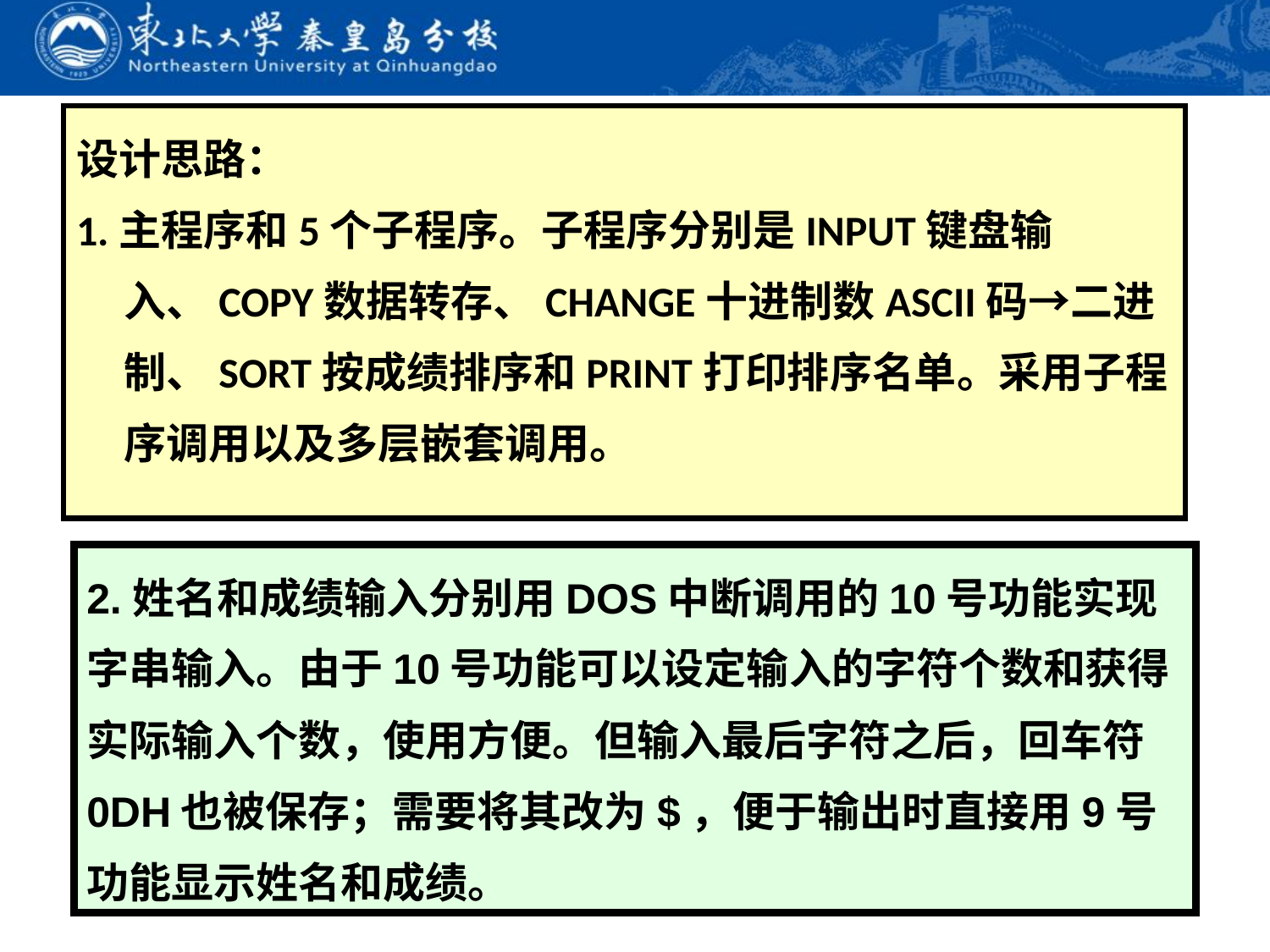

设计思路：
1.主程序和5个子程序。子程序分别是INPUT键盘输入、COPY数据转存、CHANGE十进制数ASCII码→二进制、SORT按成绩排序和PRINT打印排序名单。采用子程序调用以及多层嵌套调用。
2.姓名和成绩输入分别用DOS中断调用的10号功能实现字串输入。由于10号功能可以设定输入的字符个数和获得实际输入个数，使用方便。但输入最后字符之后，回车符0DH也被保存；需要将其改为$，便于输出时直接用9号功能显示姓名和成绩。